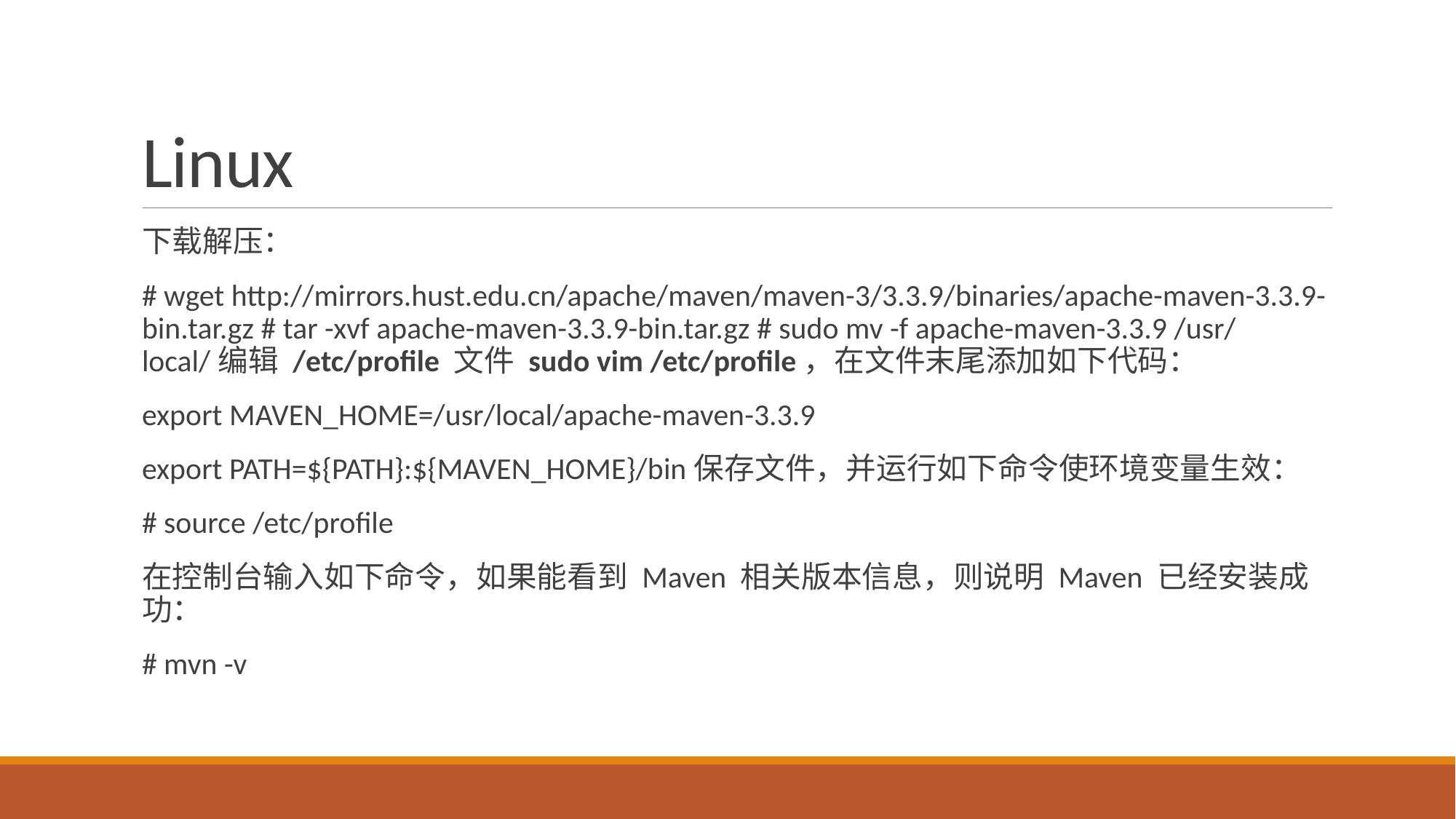

# Linux
下载解压：
# wget http://mirrors.hust.edu.cn/apache/maven/maven-3/3.3.9/binaries/apache-maven-3.3.9-bin.tar.gz # tar -xvf apache-maven-3.3.9-bin.tar.gz # sudo mv -f apache-maven-3.3.9 /usr/local/编辑 /etc/profile 文件 sudo vim /etc/profile，在文件末尾添加如下代码：
export MAVEN_HOME=/usr/local/apache-maven-3.3.9
export PATH=${PATH}:${MAVEN_HOME}/bin保存文件，并运行如下命令使环境变量生效：
# source /etc/profile
在控制台输入如下命令，如果能看到 Maven 相关版本信息，则说明 Maven 已经安装成功：
# mvn -v